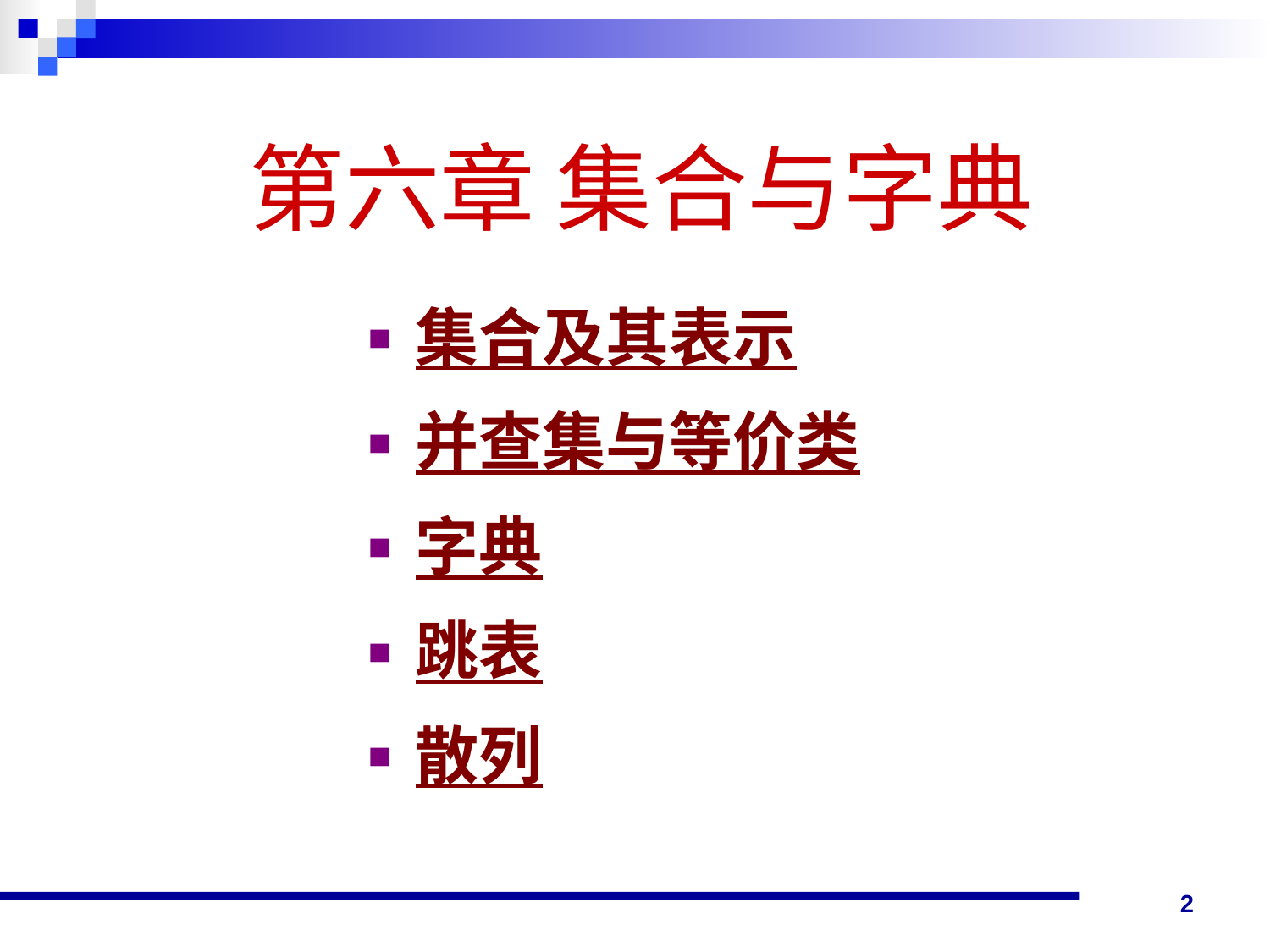

# 第六章 集合与字典
集合及其表示
并查集与等价类
字典
跳表
散列
2